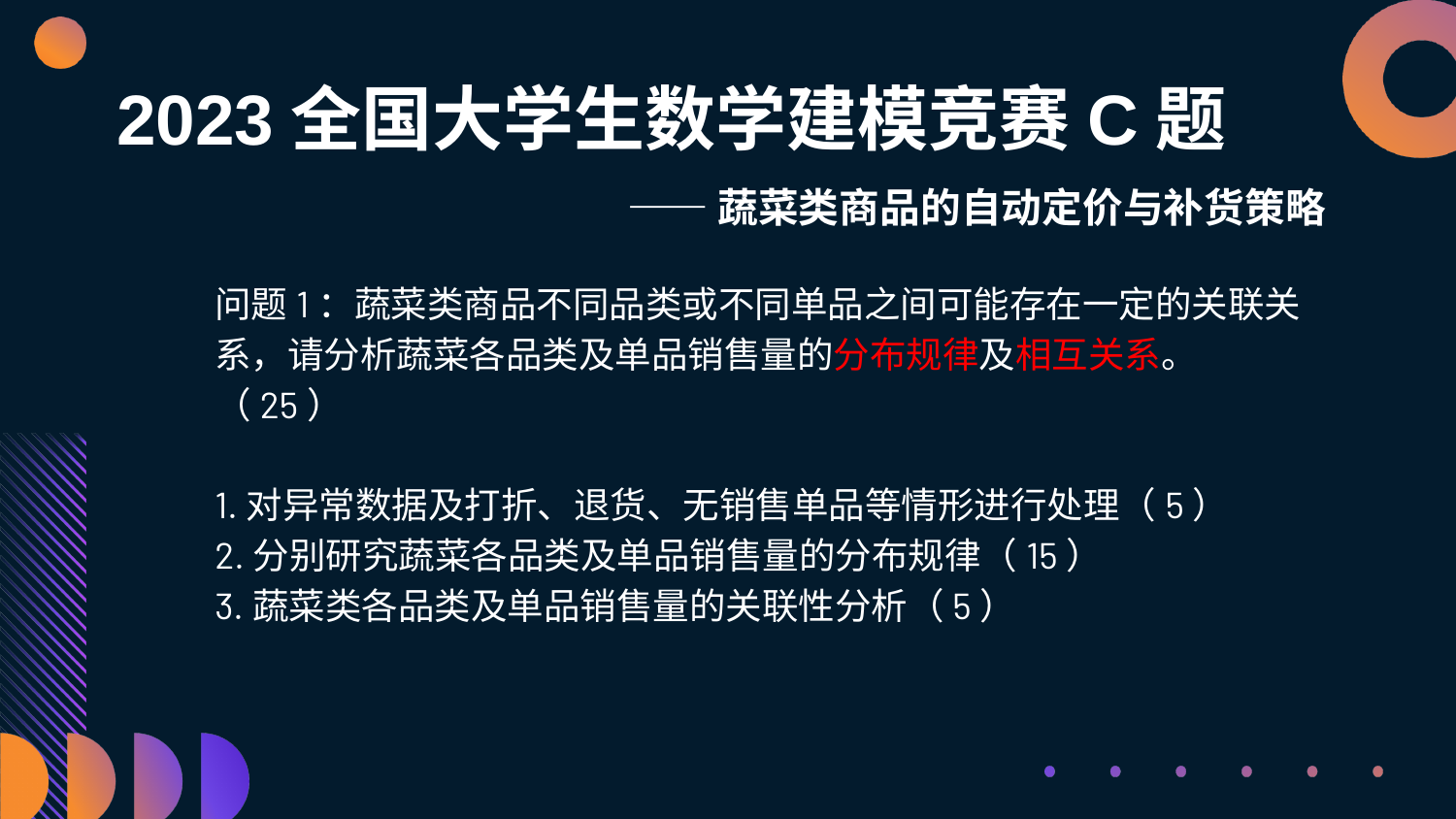

# 2023全国大学生数学建模竞赛C题
——蔬菜类商品的自动定价与补货策略
问题1：蔬菜类商品不同品类或不同单品之间可能存在一定的关联关系，请分析蔬菜各品类及单品销售量的分布规律及相互关系。（25）

1.对异常数据及打折、退货、无销售单品等情形进行处理（5）
2.分别研究蔬菜各品类及单品销售量的分布规律（15）
3.蔬菜类各品类及单品销售量的关联性分析（5）